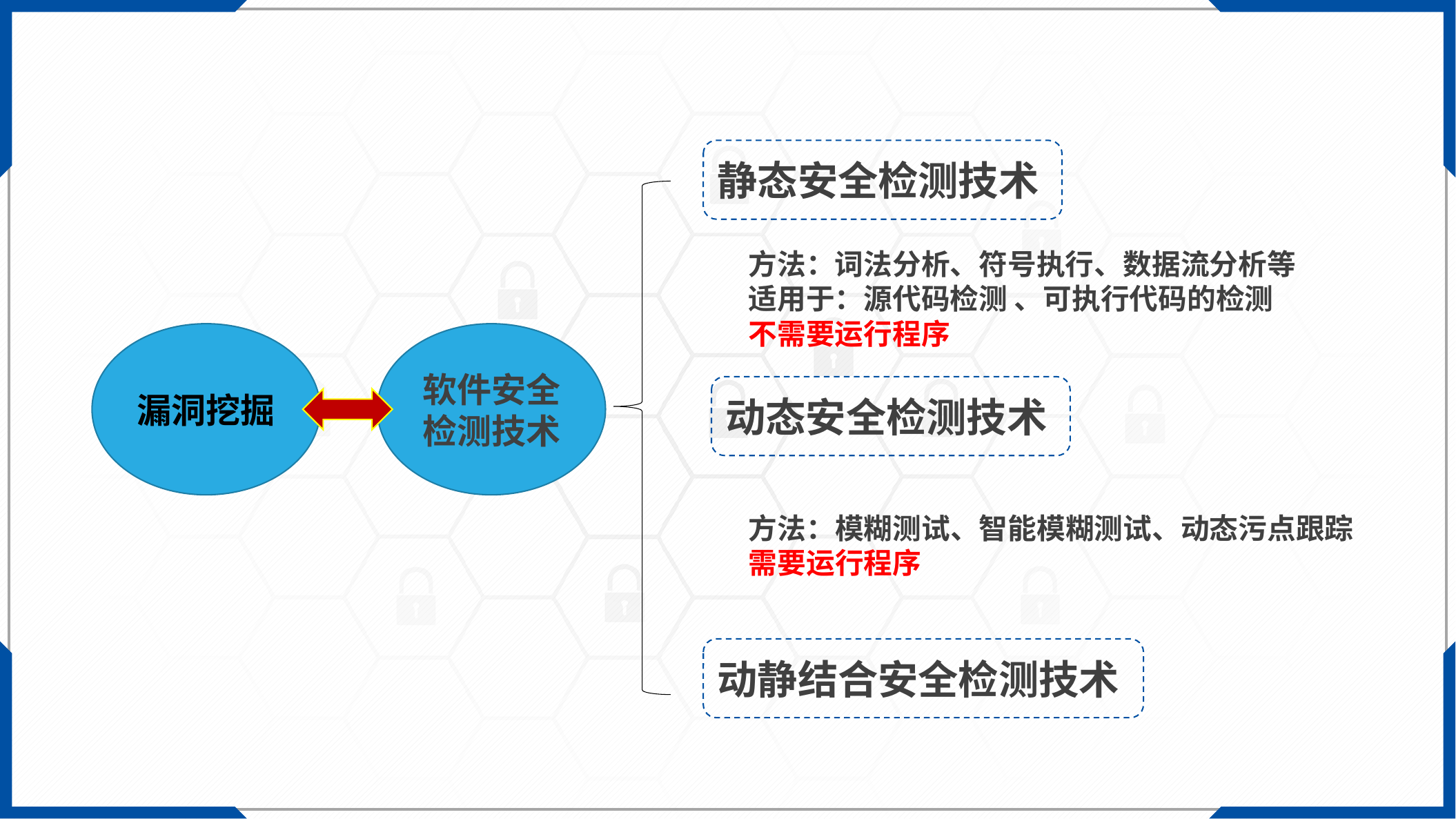

静态安全检测技术

方法：词法分析、符号执行、数据流分析等
适用于：源代码检测 、可执行代码的检测
不需要运行程序
漏洞挖掘
软件安全检测技术
动态安全检测技术

方法：模糊测试、智能模糊测试、动态污点跟踪
需要运行程序
动静结合安全检测技术